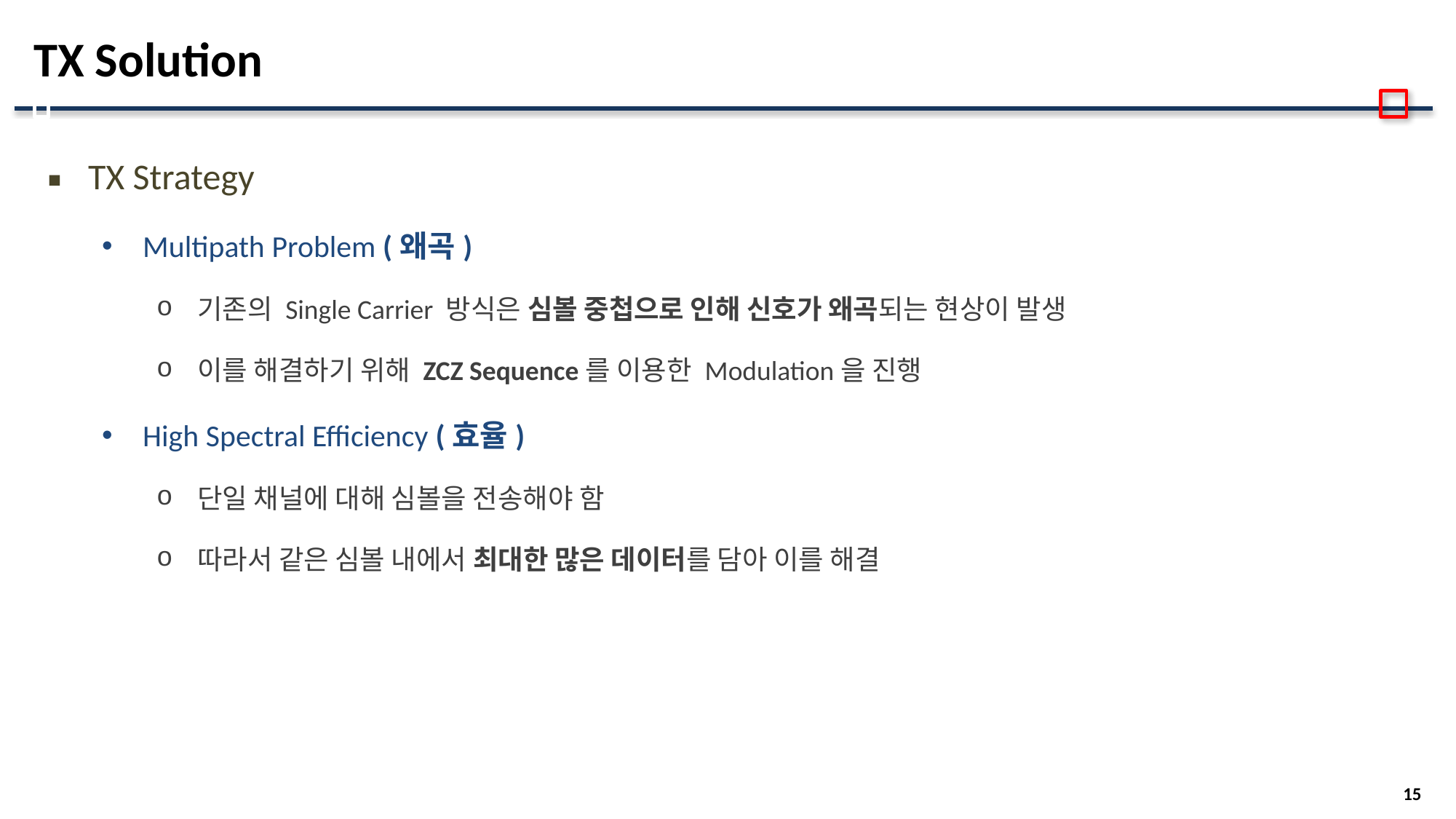

# TX Solution
TX Strategy
Multipath Problem (왜곡)
기존의 Single Carrier 방식은 심볼 중첩으로 인해 신호가 왜곡되는 현상이 발생
이를 해결하기 위해 ZCZ Sequence를 이용한 Modulation을 진행
High Spectral Efficiency (효율)
단일 채널에 대해 심볼을 전송해야 함
따라서 같은 심볼 내에서 최대한 많은 데이터를 담아 이를 해결

15